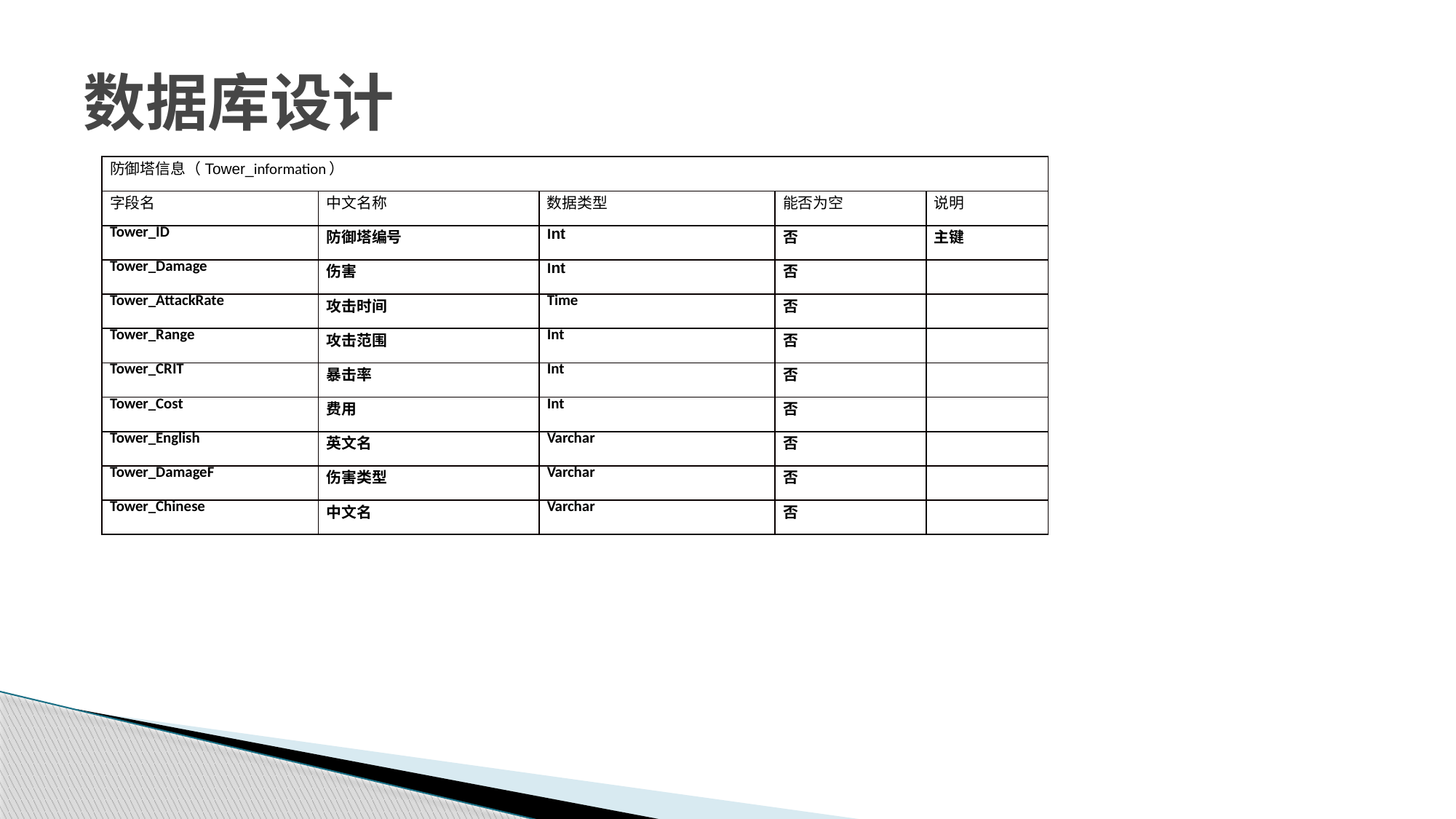

# 数据库设计
| 防御塔信息（Tower\_information） |  |  |  |  |
| --- | --- | --- | --- | --- |
| 字段名 | 中文名称 | 数据类型 | 能否为空 | 说明 |
| Tower\_ID | 防御塔编号 | Int | 否 | 主键 |
| Tower\_Damage | 伤害 | Int | 否 |  |
| Tower\_AttackRate | 攻击时间 | Time | 否 |  |
| Tower\_Range | 攻击范围 | Int | 否 |  |
| Tower\_CRIT | 暴击率 | Int | 否 |  |
| Tower\_Cost | 费用 | Int | 否 |  |
| Tower\_English | 英文名 | Varchar | 否 |  |
| Tower\_DamageF | 伤害类型 | Varchar | 否 |  |
| Tower\_Chinese | 中文名 | Varchar | 否 |  |